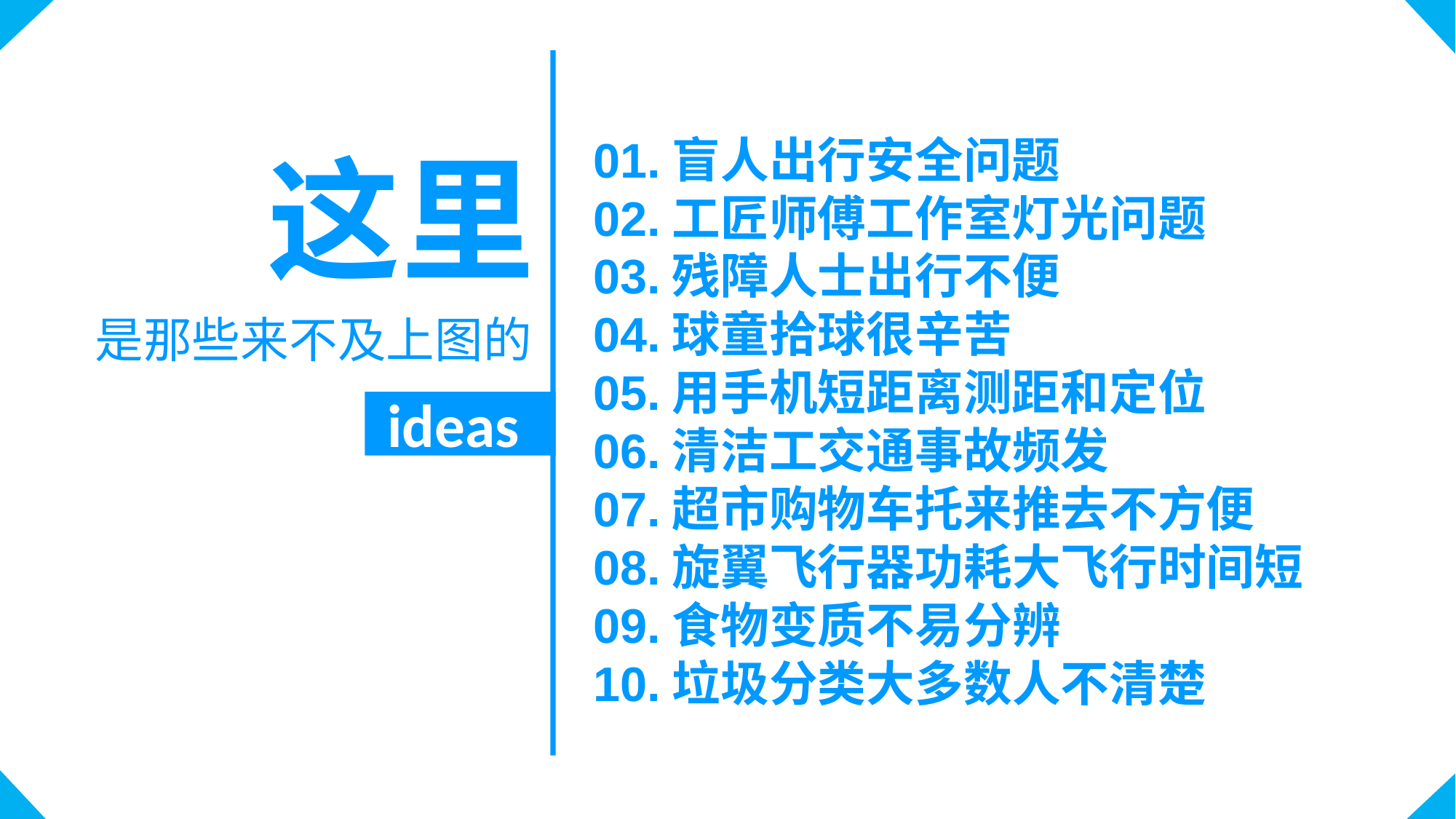

01.盲人出行安全问题
02.工匠师傅工作室灯光问题
03.残障人士出行不便
04.球童拾球很辛苦
05.用手机短距离测距和定位
06.清洁工交通事故频发
07.超市购物车托来推去不方便
08.旋翼飞行器功耗大飞行时间短
09.食物变质不易分辨
10.垃圾分类大多数人不清楚
这里
是那些来不及上图的
ideas